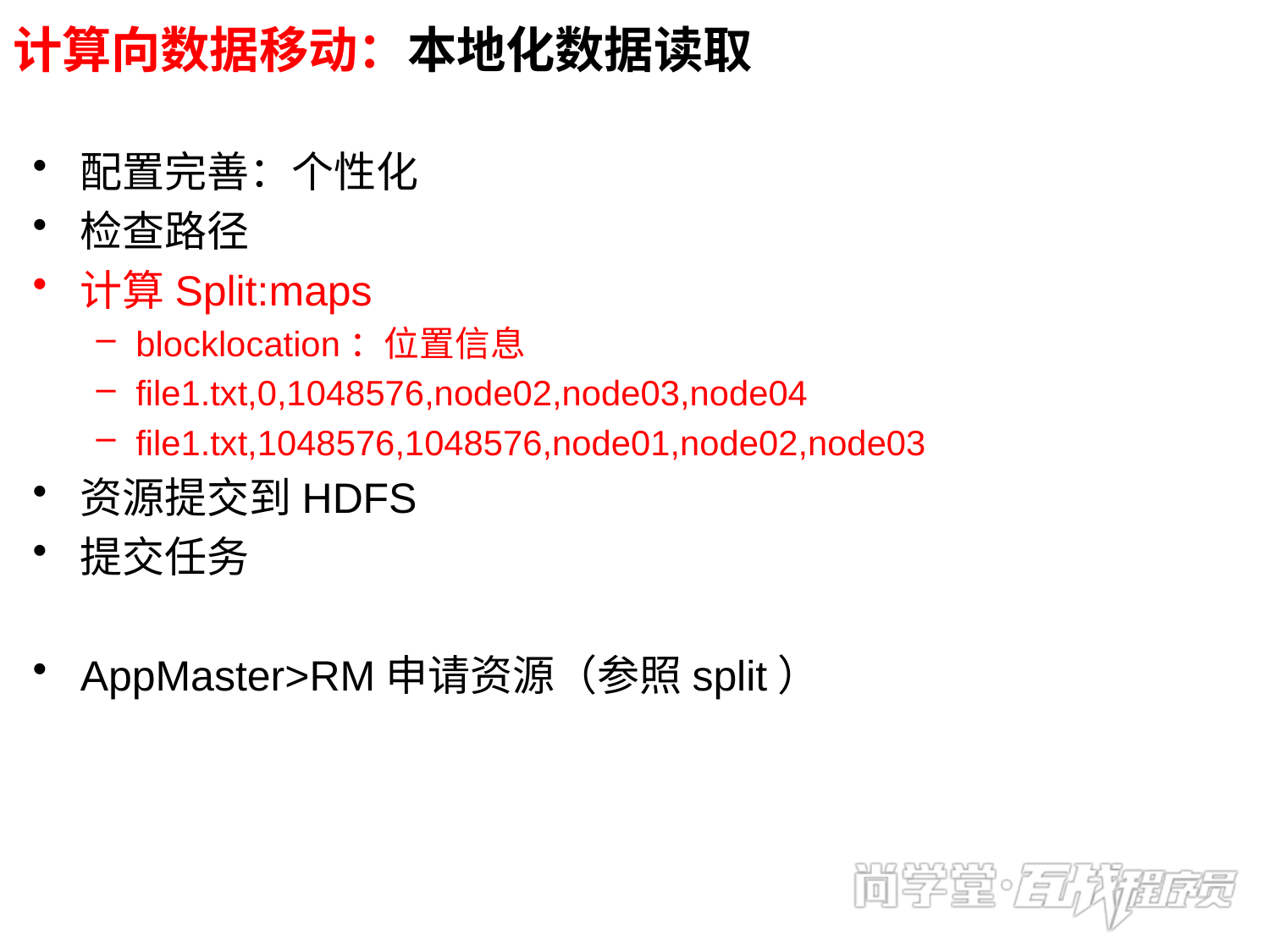

# 计算向数据移动：本地化数据读取
配置完善：个性化
检查路径
计算Split:maps
blocklocation：位置信息
file1.txt,0,1048576,node02,node03,node04
file1.txt,1048576,1048576,node01,node02,node03
资源提交到HDFS
提交任务

AppMaster>RM申请资源（参照split）